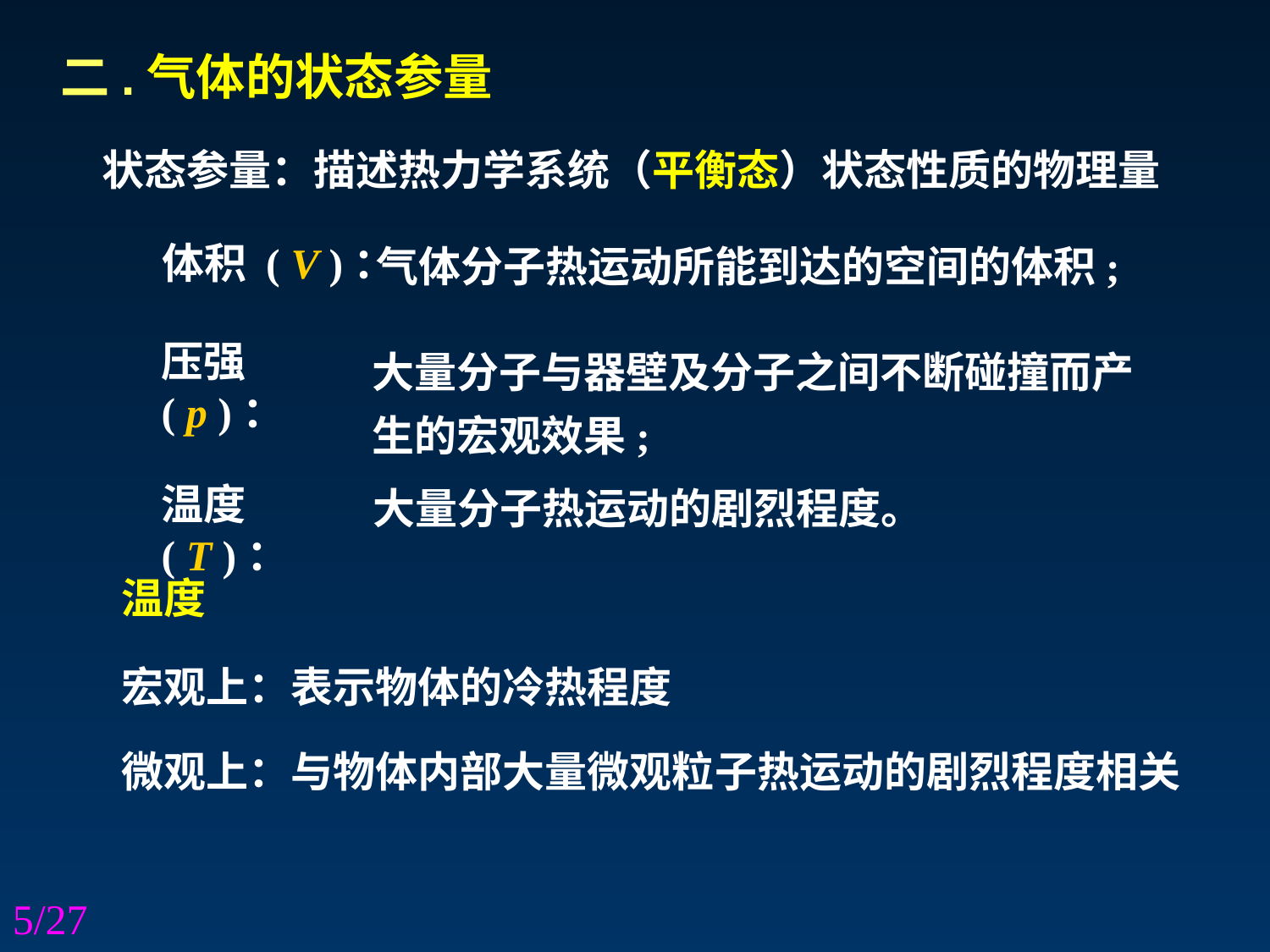

二.气体的状态参量
状态参量：描述热力学系统（平衡态）状态性质的物理量
体积 ( V )：
气体分子热运动所能到达的空间的体积;
大量分子与器壁及分子之间不断碰撞而产生的宏观效果;
压强 ( p )：
温度 ( T )：
大量分子热运动的剧烈程度。
 温度
宏观上：表示物体的冷热程度
微观上：与物体内部大量微观粒子热运动的剧烈程度相关
5/27